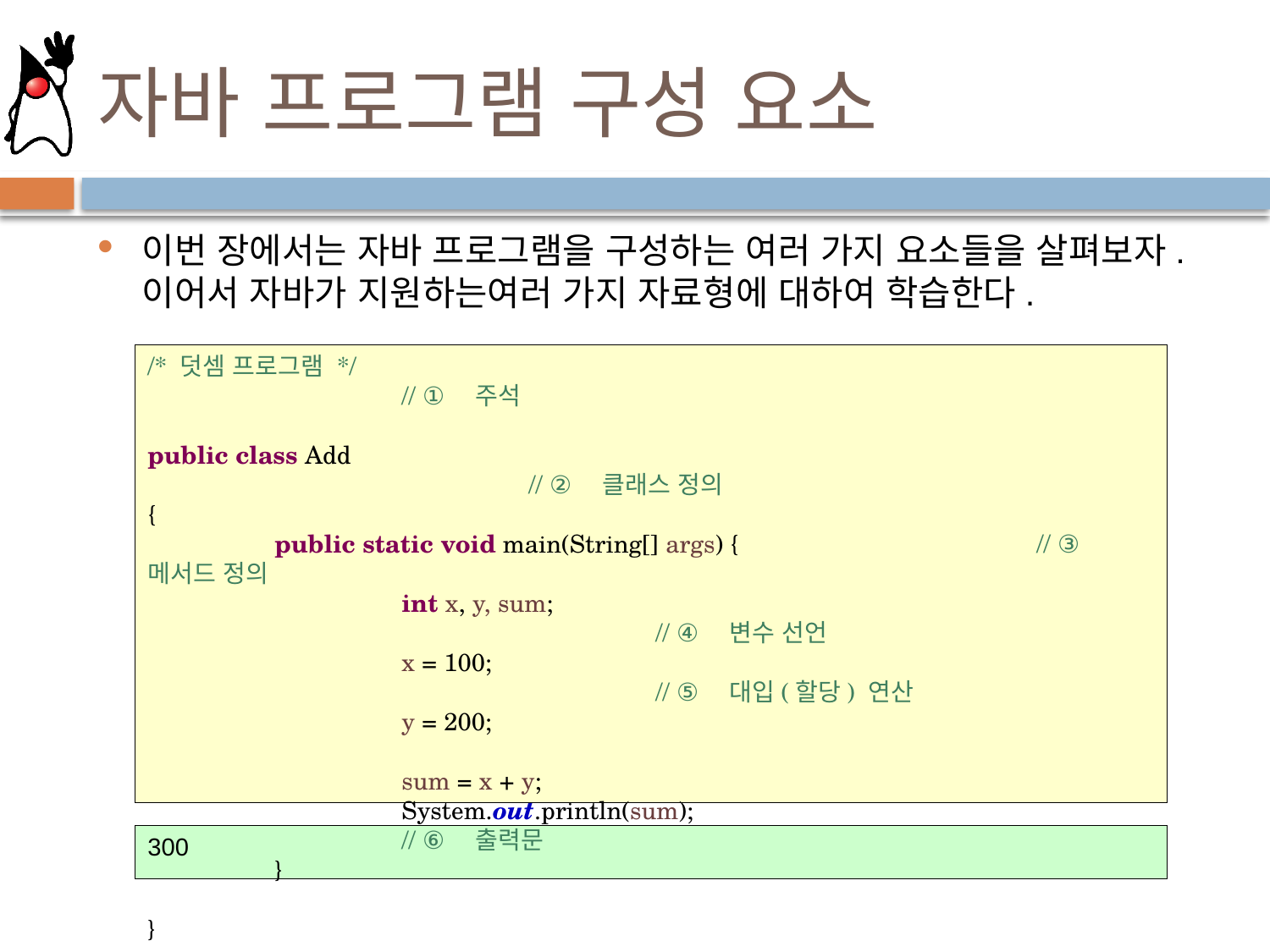

# 자바 프로그램 구성 요소
이번 장에서는 자바 프로그램을 구성하는 여러 가지 요소들을 살펴보자. 이어서 자바가 지원하는여러 가지 자료형에 대하여 학습한다.
/* 덧셈 프로그램 */								// ①　주석

public class Add 									// ②　클래스 정의
{
	public static void main(String[] args) {			// ③　메서드 정의
		int x, y, sum;								// ④　변수 선언
		x = 100;									// ⑤　대입(할당) 연산
		y = 200;

		sum = x + y;
		System.out.println(sum);					// ⑥　출력문
	}
}
300